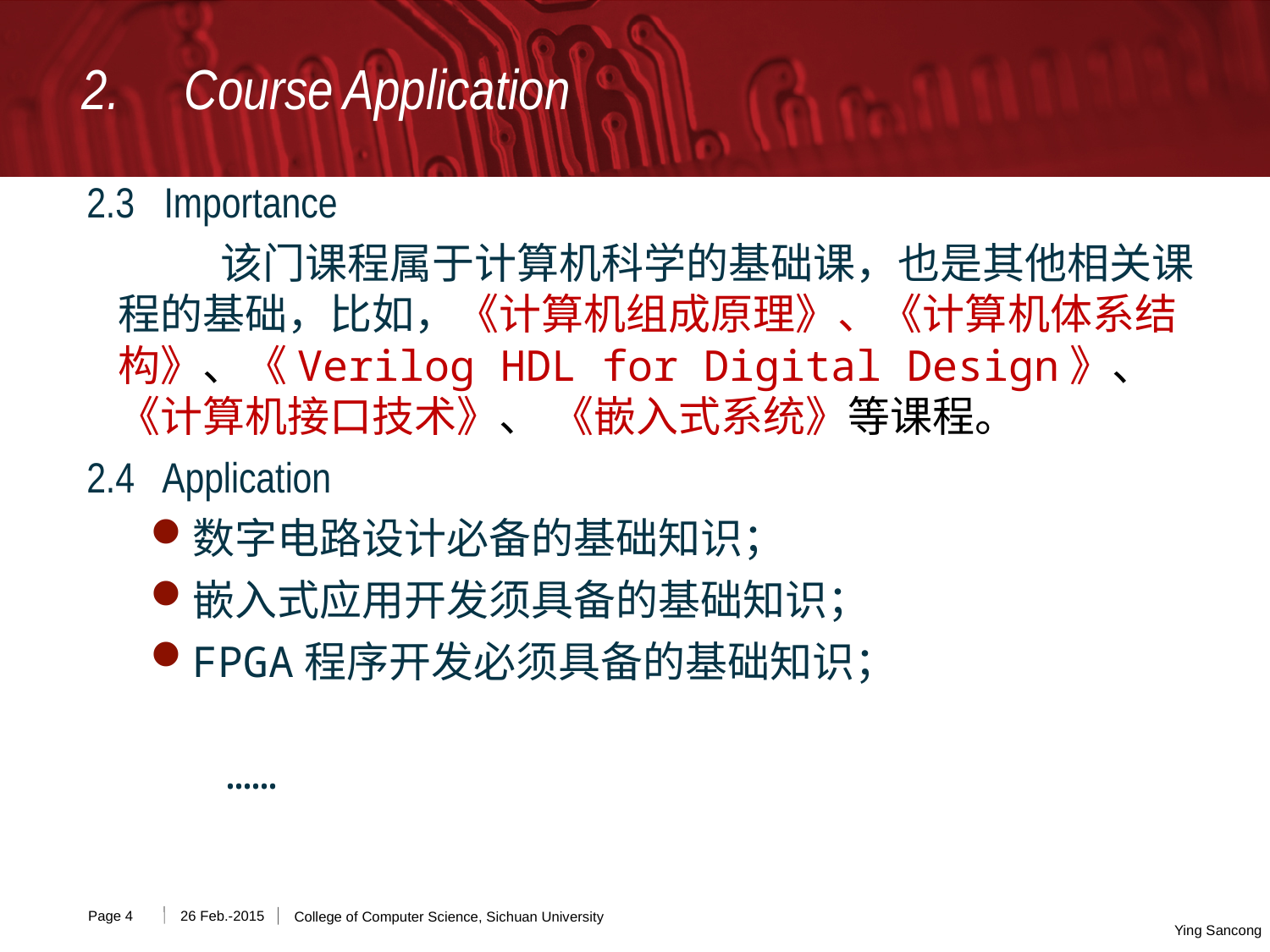

2.     Course Application
2.3   Importance
             该门课程属于计算机科学的基础课，也是其他相关课程的基础，比如，《计算机组成原理》、《计算机体系结构》、《Verilog HDL for Digital Design》、 《计算机接口技术》、 《嵌入式系统》等课程。
2.4   Application
数字电路设计必备的基础知识；
嵌入式应用开发须具备的基础知识；
FPGA程序开发必须具备的基础知识；
   ……

Page 4
26 Feb.-2015
College of Computer Science, Sichuan University
Ying Sancong